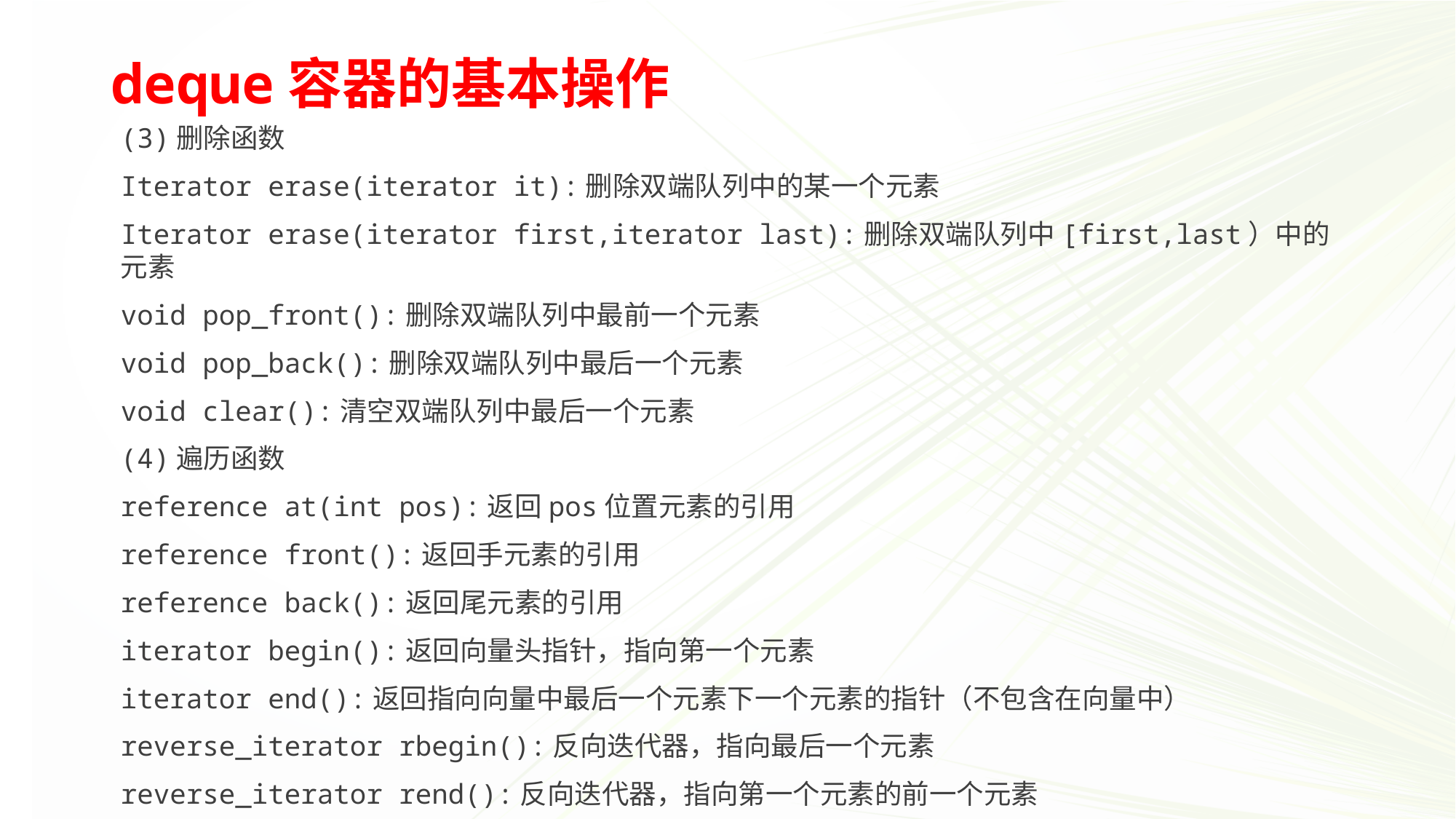

# deque容器的基本操作
(3)删除函数
Iterator erase(iterator it):删除双端队列中的某一个元素
Iterator erase(iterator first,iterator last):删除双端队列中[first,last）中的元素
void pop_front():删除双端队列中最前一个元素
void pop_back():删除双端队列中最后一个元素
void clear():清空双端队列中最后一个元素
(4)遍历函数
reference at(int pos):返回pos位置元素的引用
reference front():返回手元素的引用
reference back():返回尾元素的引用
iterator begin():返回向量头指针，指向第一个元素
iterator end():返回指向向量中最后一个元素下一个元素的指针（不包含在向量中）
reverse_iterator rbegin():反向迭代器，指向最后一个元素
reverse_iterator rend():反向迭代器，指向第一个元素的前一个元素